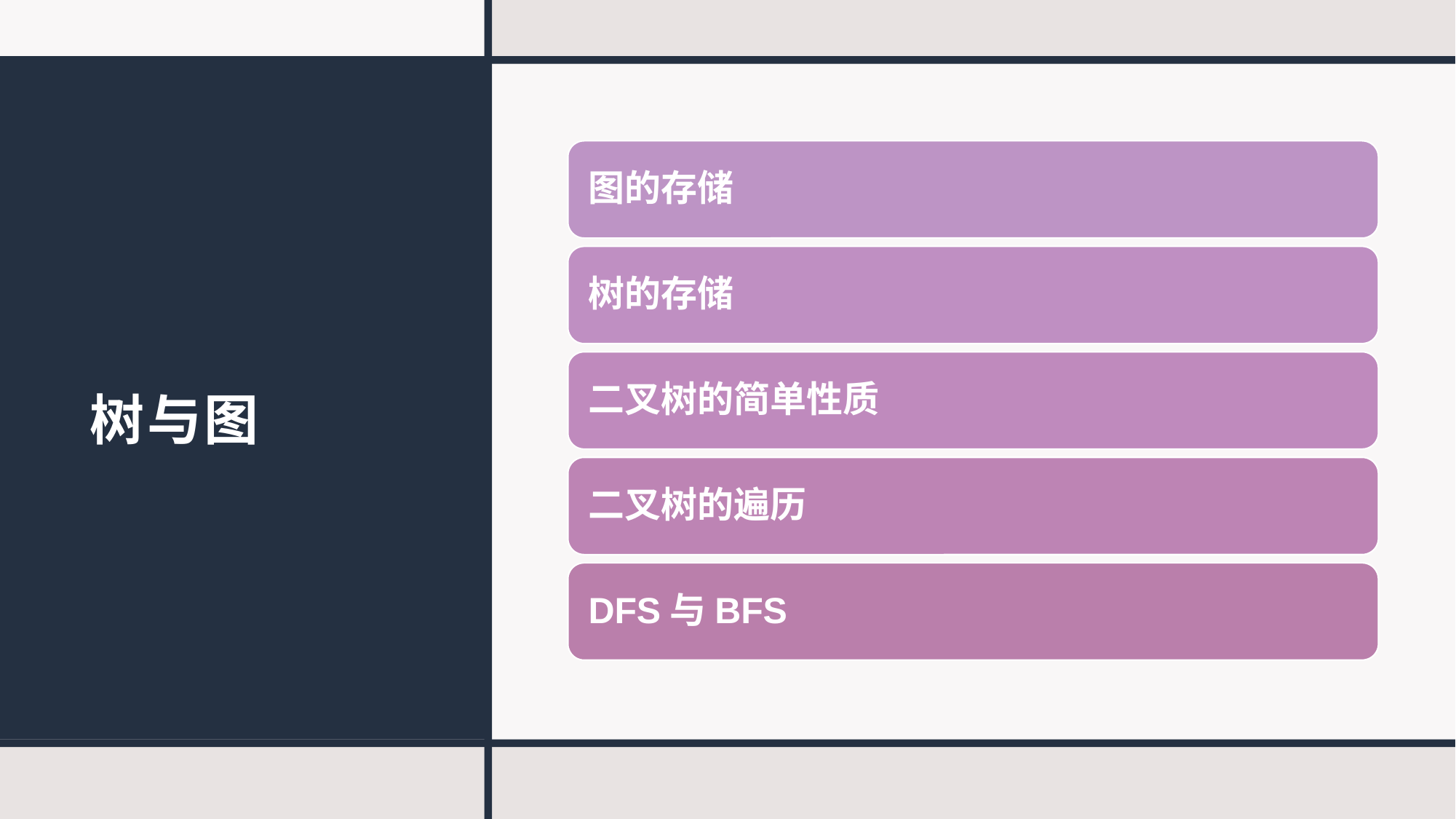

图的存储
树的存储
二叉树的简单性质
二叉树的遍历
DFS与BFS
# 树与图